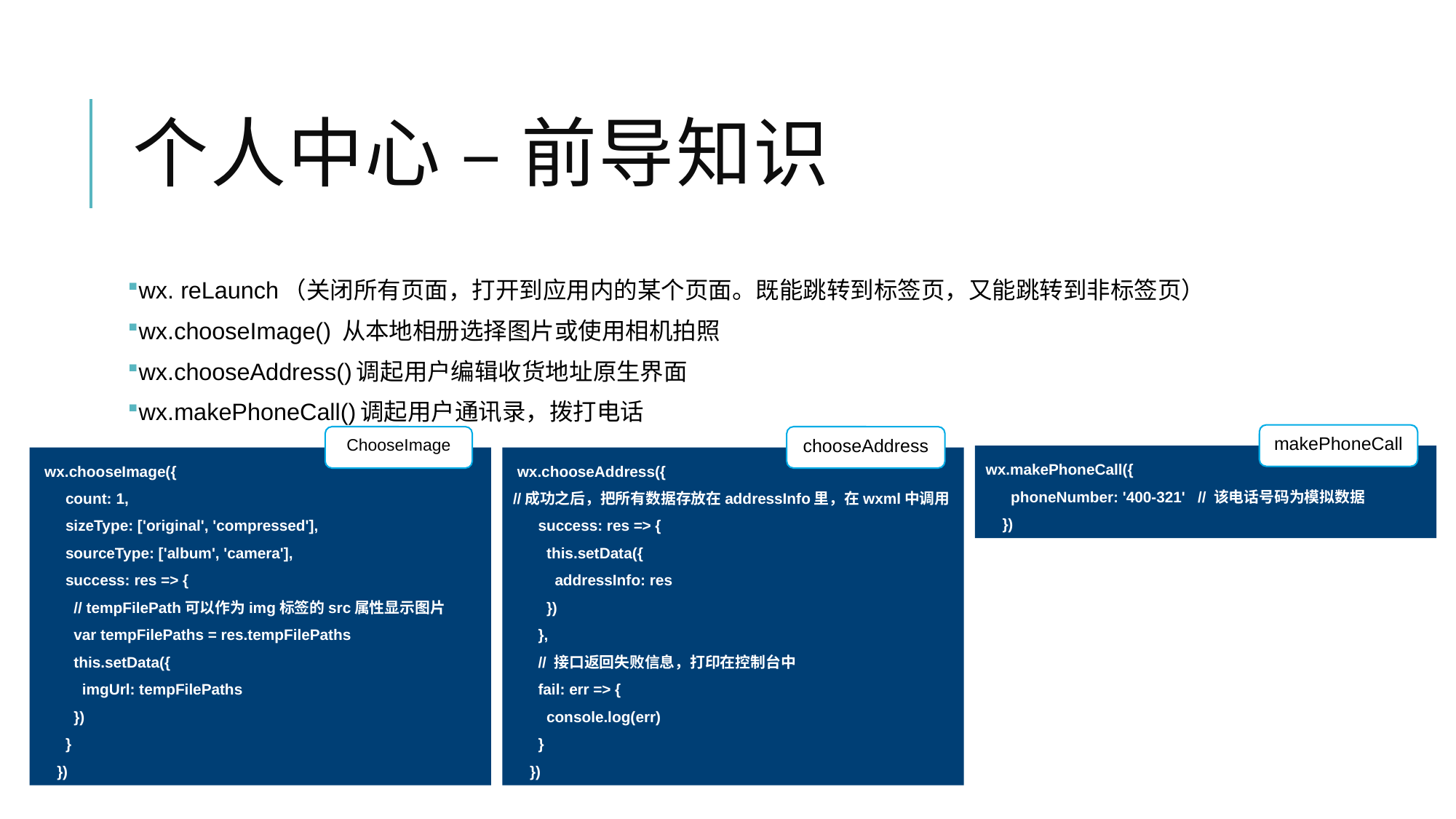

# 个人中心 – 前导知识
wx. reLaunch（关闭所有页面，打开到应用内的某个页面。既能跳转到标签页，又能跳转到非标签页）
wx.chooseImage() 从本地相册选择图片或使用相机拍照
wx.chooseAddress()调起用户编辑收货地址原生界面
wx.makePhoneCall()调起用户通讯录，拨打电话

makePhoneCall
wx.makePhoneCall({
      phoneNumber: '400-321'   // 该电话号码为模拟数据
    })
ChooseImage
 wx.chooseImage({
      count: 1,
      sizeType: ['original', 'compressed'],
      sourceType: ['album', 'camera'],
      success: res => {
        // tempFilePath可以作为img标签的src属性显示图片
        var tempFilePaths = res.tempFilePaths
        this.setData({
          imgUrl: tempFilePaths
        })
      }
    })
chooseAddress
 wx.chooseAddress({
//成功之后，把所有数据存放在addressInfo里，在wxml中调用
      success: res => {
        this.setData({
          addressInfo: res
        })
      },
      // 接口返回失败信息，打印在控制台中
      fail: err => {
        console.log(err)
      }
    })